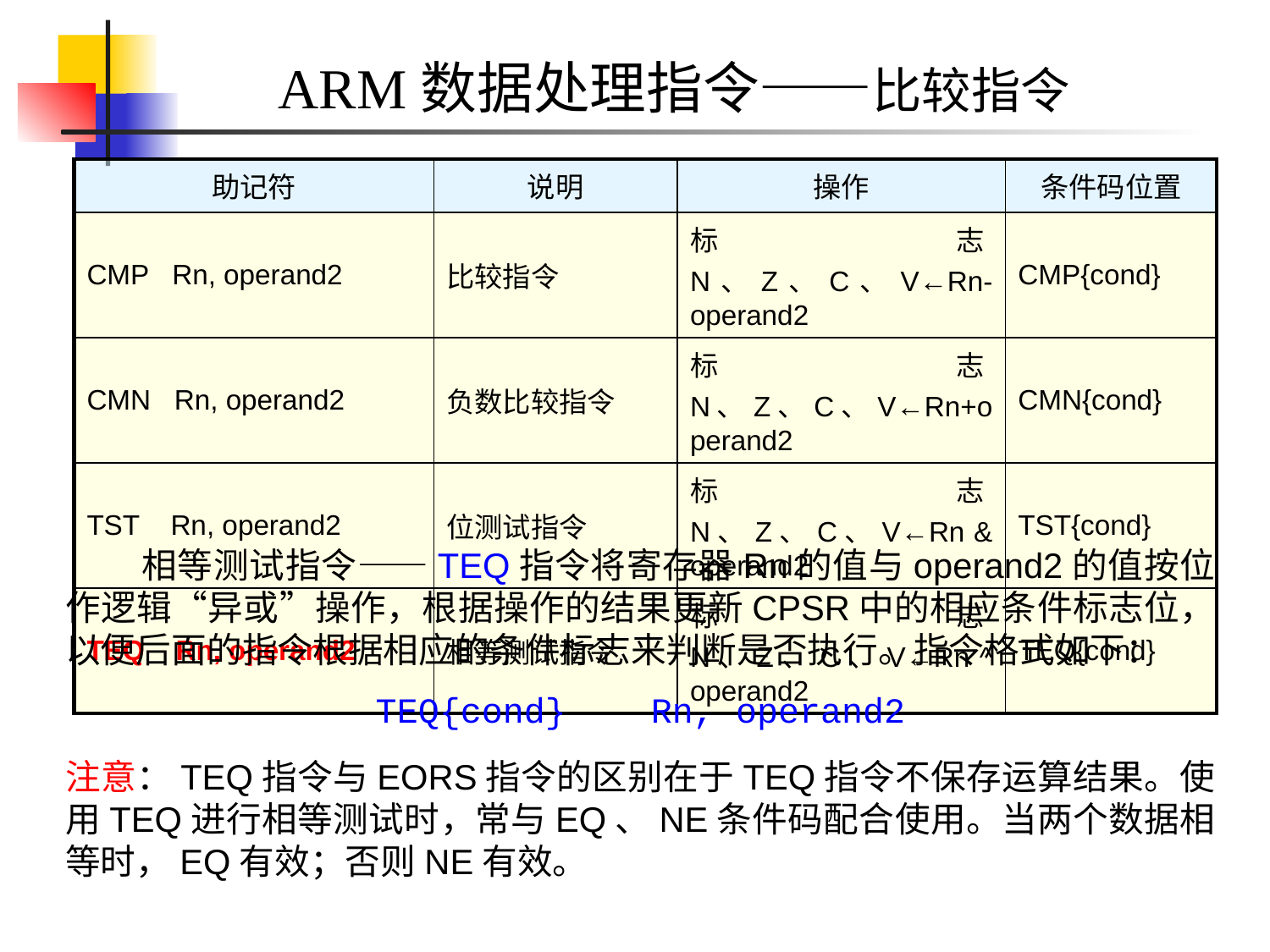

ARM数据处理指令——比较指令
| 助记符 | 说明 | 操作 | 条件码位置 |
| --- | --- | --- | --- |
| CMP Rn, operand2 | 比较指令 | 标志N、Z、C、V←Rn-operand2 | CMP{cond} |
| CMN Rn, operand2 | 负数比较指令 | 标志N、Z、C、V←Rn+operand2 | CMN{cond} |
| TST Rn, operand2 | 位测试指令 | 标志N、Z、C、V←Rn & operand2 | TST{cond} |
| TEQ Rn, operand2 | 相等测试指令 | 标志N、Z、C、V←Rn ^ operand2 | TEQ{cond} |
        相等测试指令——TEQ指令将寄存器Rn的值与operand2的值按位作逻辑“异或”操作，根据操作的结果更新CPSR中的相应条件标志位，以便后面的指令根据相应的条件标志来判断是否执行。指令格式如下：
TEQ{cond}    Rn, operand2
注意：TEQ指令与EORS指令的区别在于TEQ指令不保存运算结果。使用TEQ进行相等测试时，常与EQ、NE条件码配合使用。当两个数据相等时，EQ有效；否则NE有效。